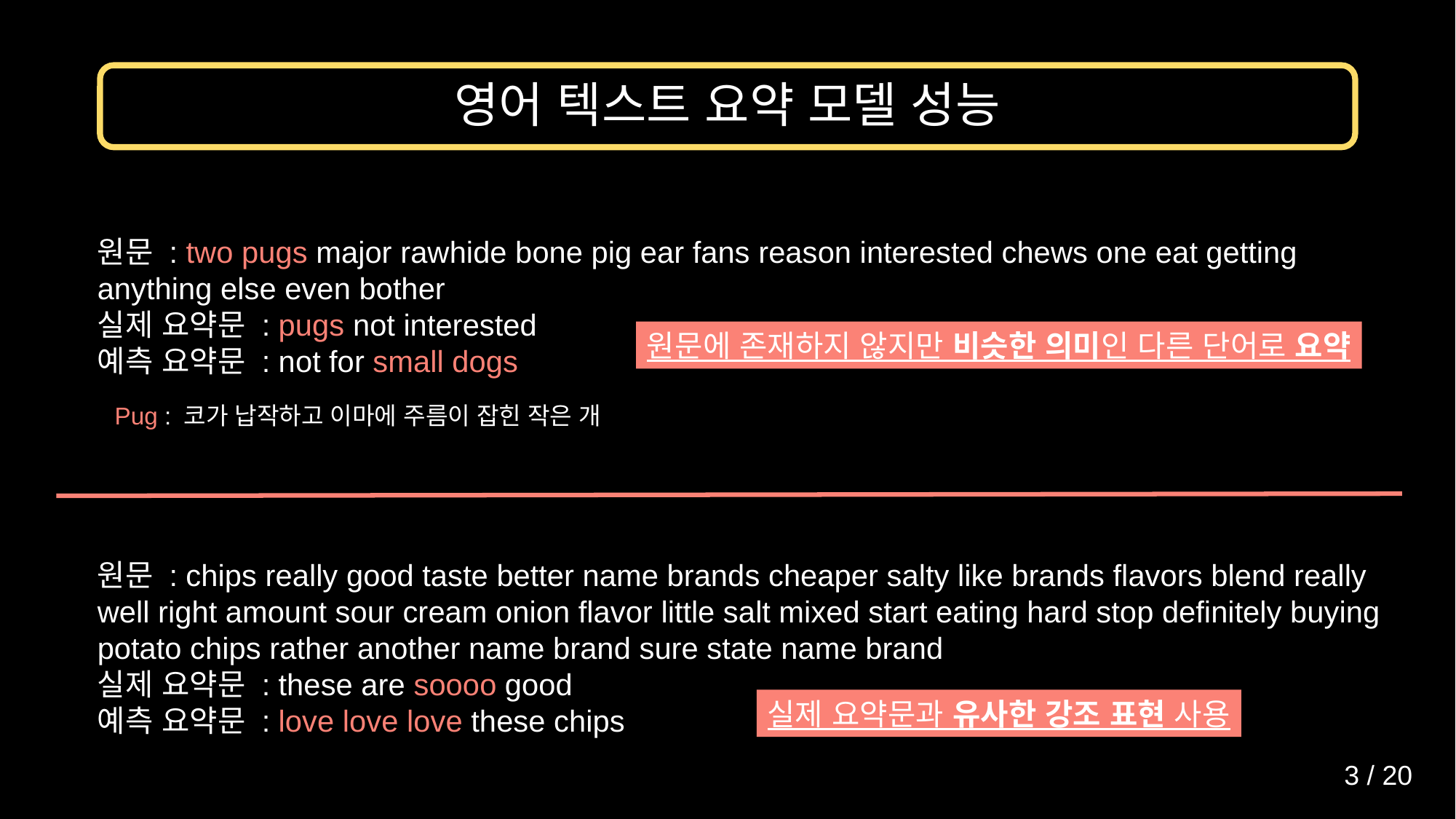

# 영어 텍스트 요약 모델 성능
원문 : two pugs major rawhide bone pig ear fans reason interested chews one eat getting anything else even bother
실제 요약문 : pugs not interested
예측 요약문 : not for small dogs
원문에 존재하지 않지만 비슷한 의미인 다른 단어로 요약
Pug : 코가 납작하고 이마에 주름이 잡힌 작은 개
원문 : chips really good taste better name brands cheaper salty like brands flavors blend really well right amount sour cream onion flavor little salt mixed start eating hard stop definitely buying potato chips rather another name brand sure state name brand
실제 요약문 : these are soooo good
예측 요약문 : love love love these chips
실제 요약문과 유사한 강조 표현 사용
3 / 20